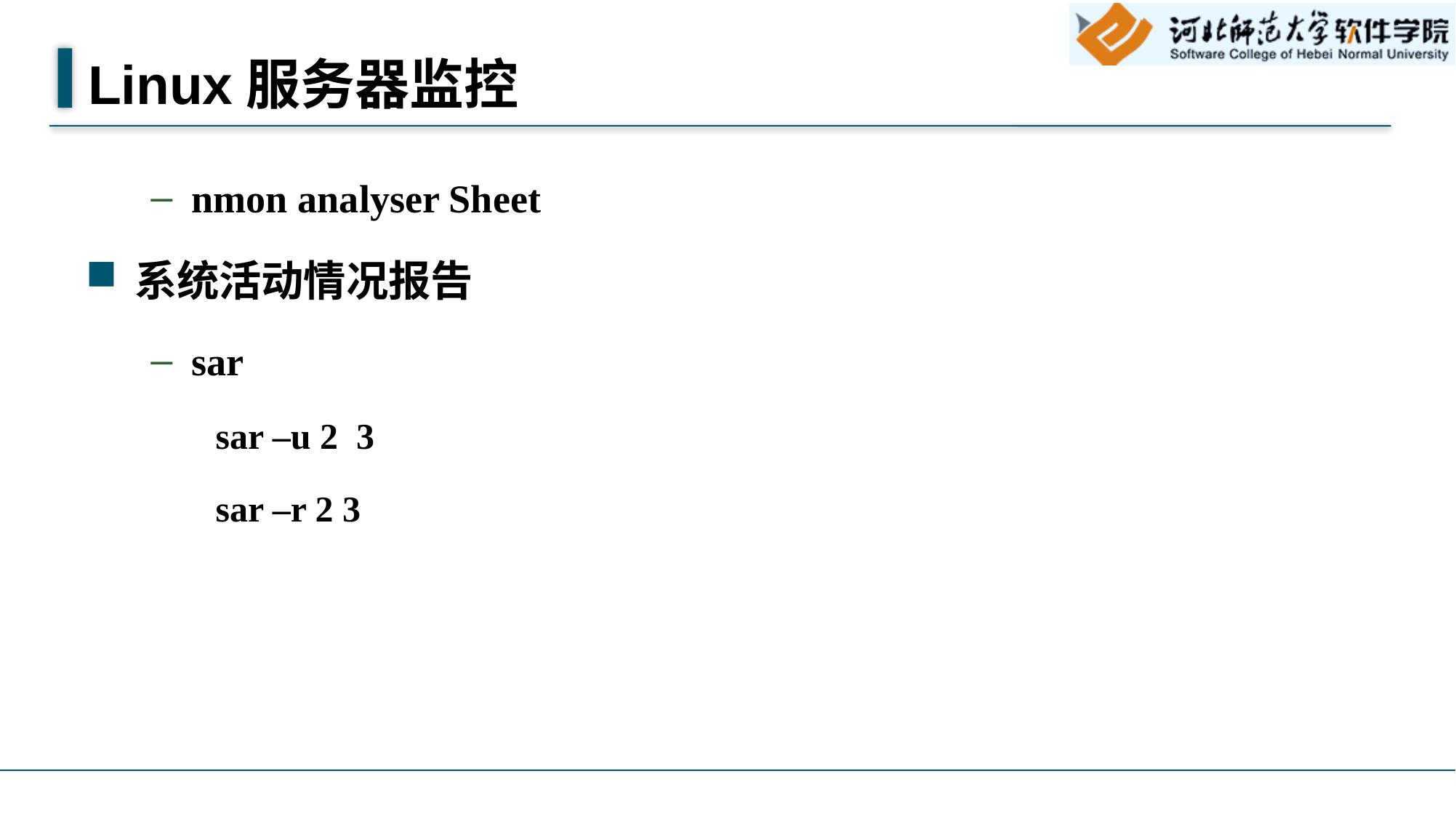

# Linux服务器监控
nmon analyser Sheet
系统活动情况报告
sar
sar –u 2  3
sar –r 2 3